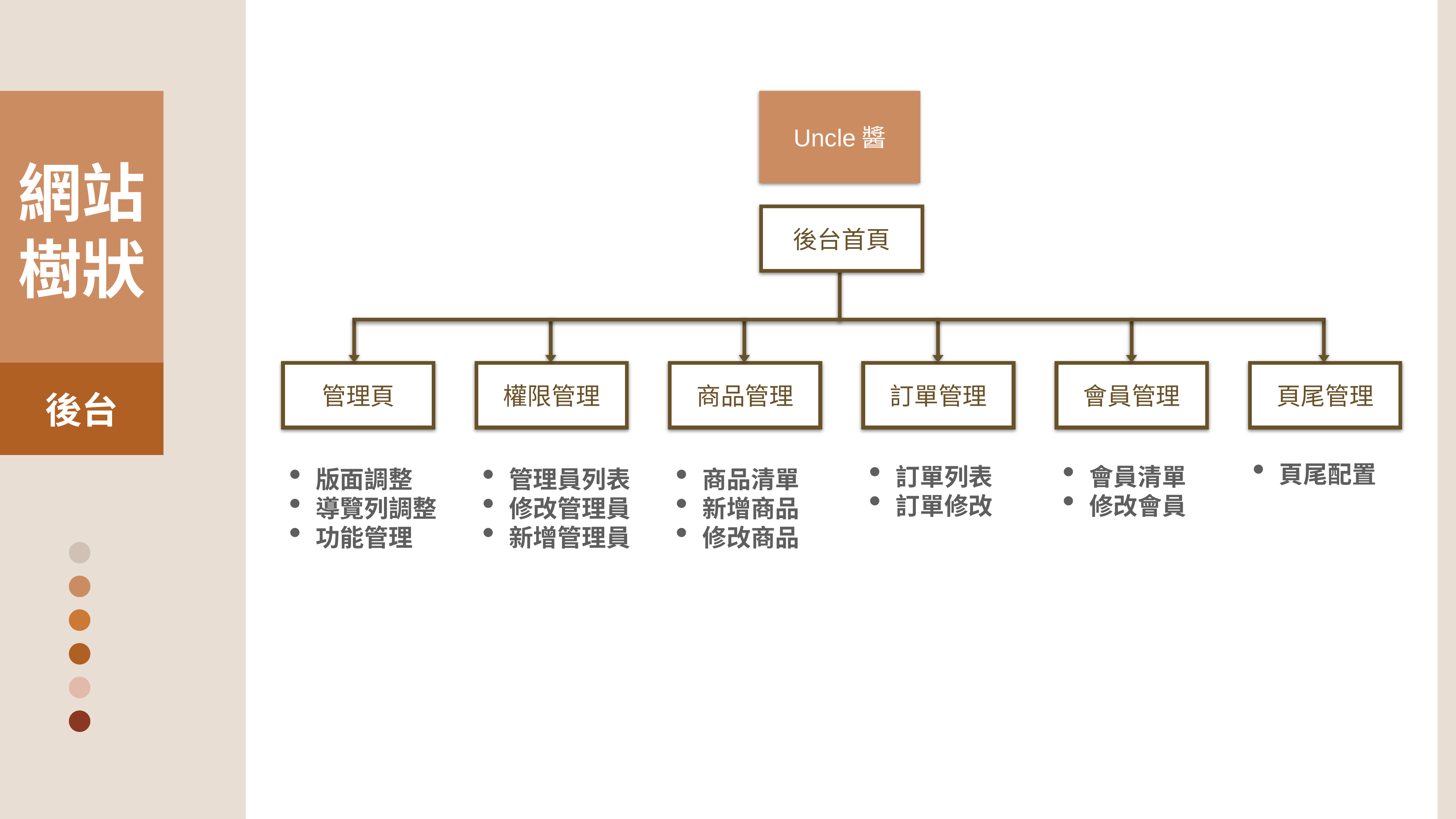

網站樹狀
Uncle醬
後台首頁

後台
管理頁
權限管理
商品管理
訂單管理
會員管理
頁尾管理
版面調整
導覽列調整
功能管理
管理員列表
修改管理員
新增管理員
商品清單
新增商品
修改商品
訂單列表
訂單修改
會員清單
修改會員
頁尾配置